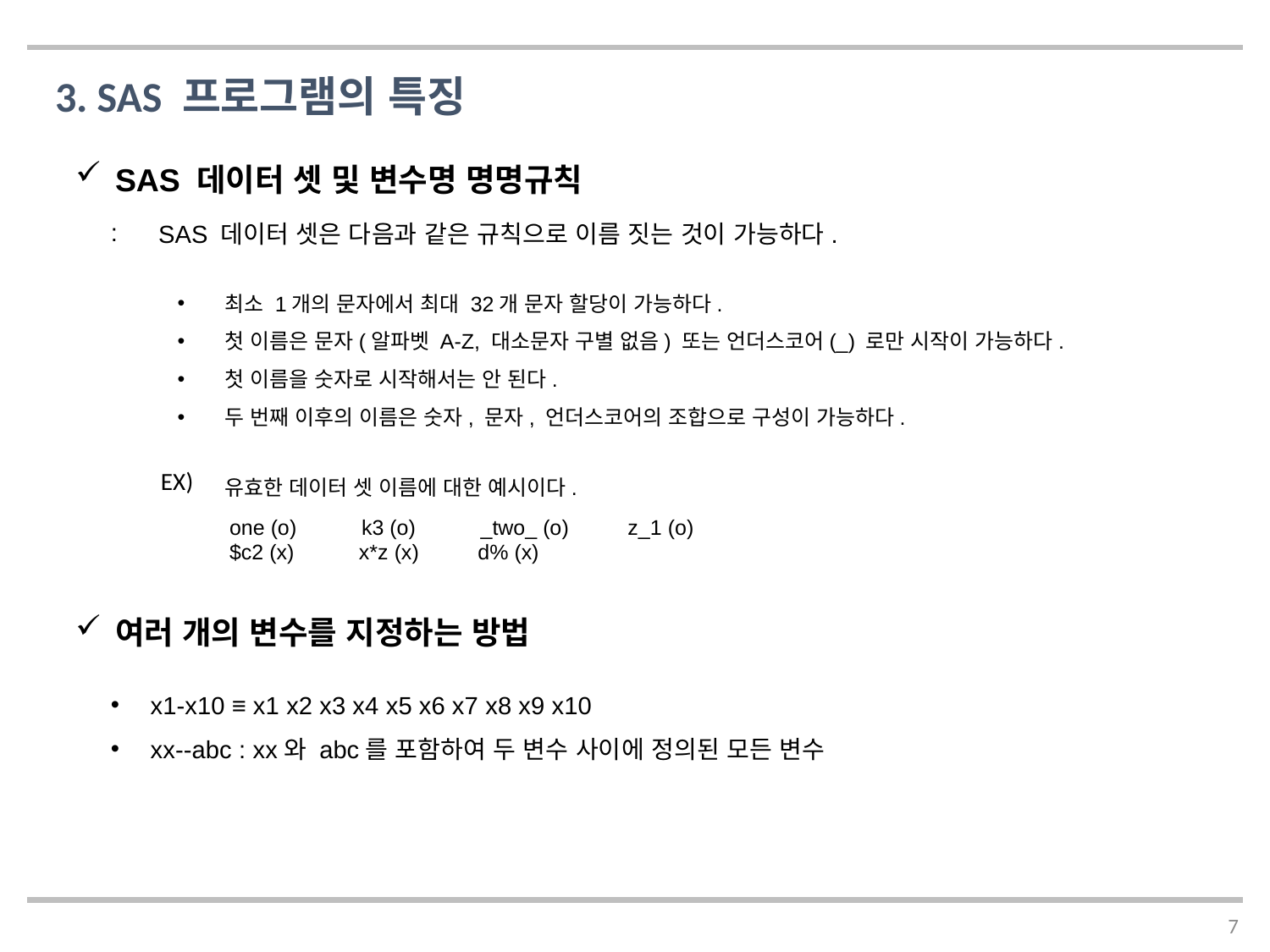

3. SAS 프로그램의 특징
SAS 데이터 셋 및 변수명 명명규칙
SAS 데이터 셋은 다음과 같은 규칙으로 이름 짓는 것이 가능하다.
최소 1개의 문자에서 최대 32개 문자 할당이 가능하다.
첫 이름은 문자(알파벳 A-Z, 대소문자 구별 없음) 또는 언더스코어(_) 로만 시작이 가능하다.
첫 이름을 숫자로 시작해서는 안 된다.
두 번째 이후의 이름은 숫자, 문자, 언더스코어의 조합으로 구성이 가능하다.
유효한 데이터 셋 이름에 대한 예시이다.
EX)
 one (o)           k3 (o)           _two_ (o)          z_1 (o)
 $c2 (x)           x*z (x)          d% (x)
여러 개의 변수를 지정하는 방법
x1-x10 ≡ x1 x2 x3 x4 x5 x6 x7 x8 x9 x10
xx--abc : xx와 abc를 포함하여 두 변수 사이에 정의된 모든 변수